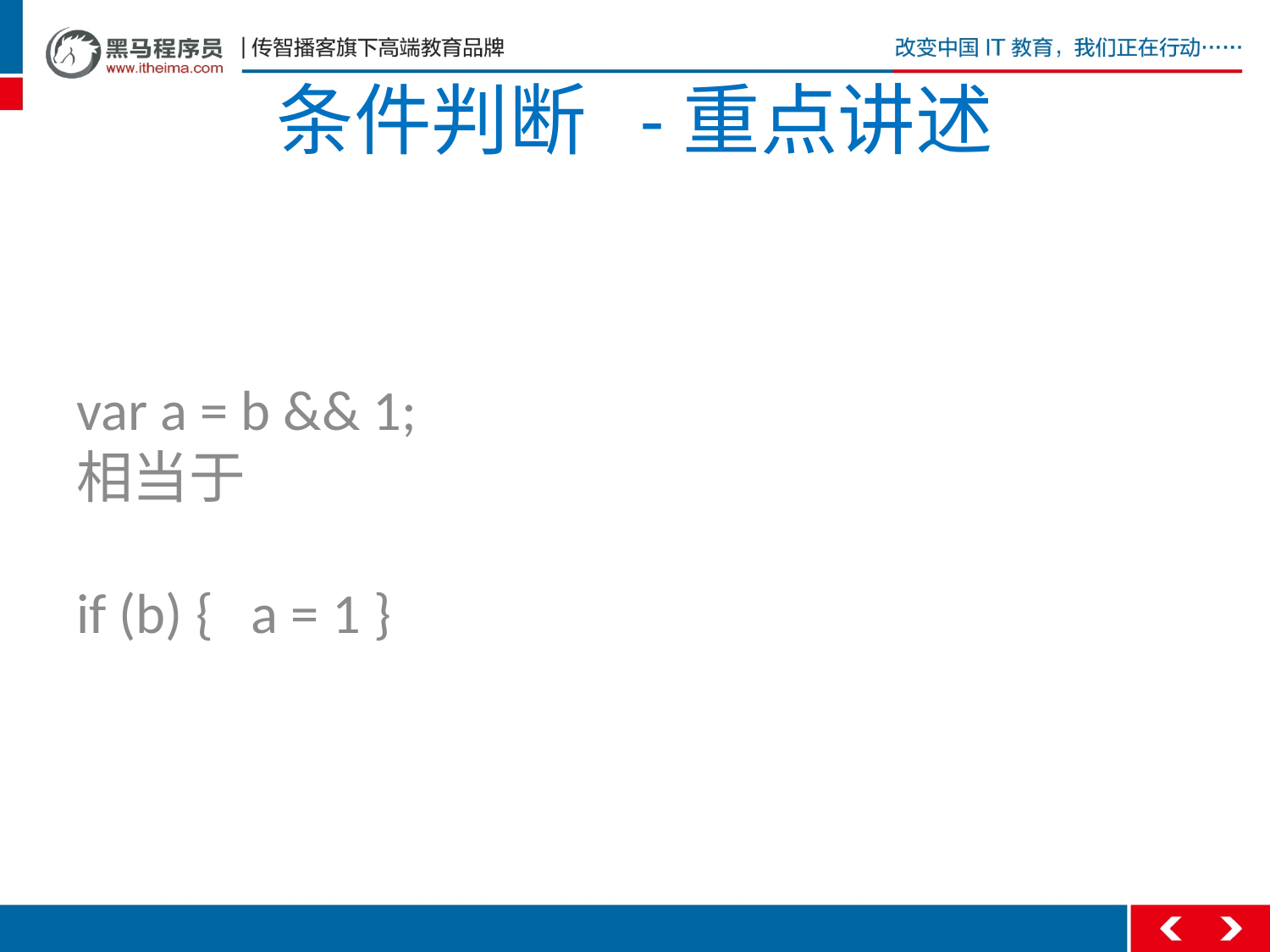

# 条件判断  -重点讲述
var a = b && 1;
相当于
if (b) {   a = 1 }